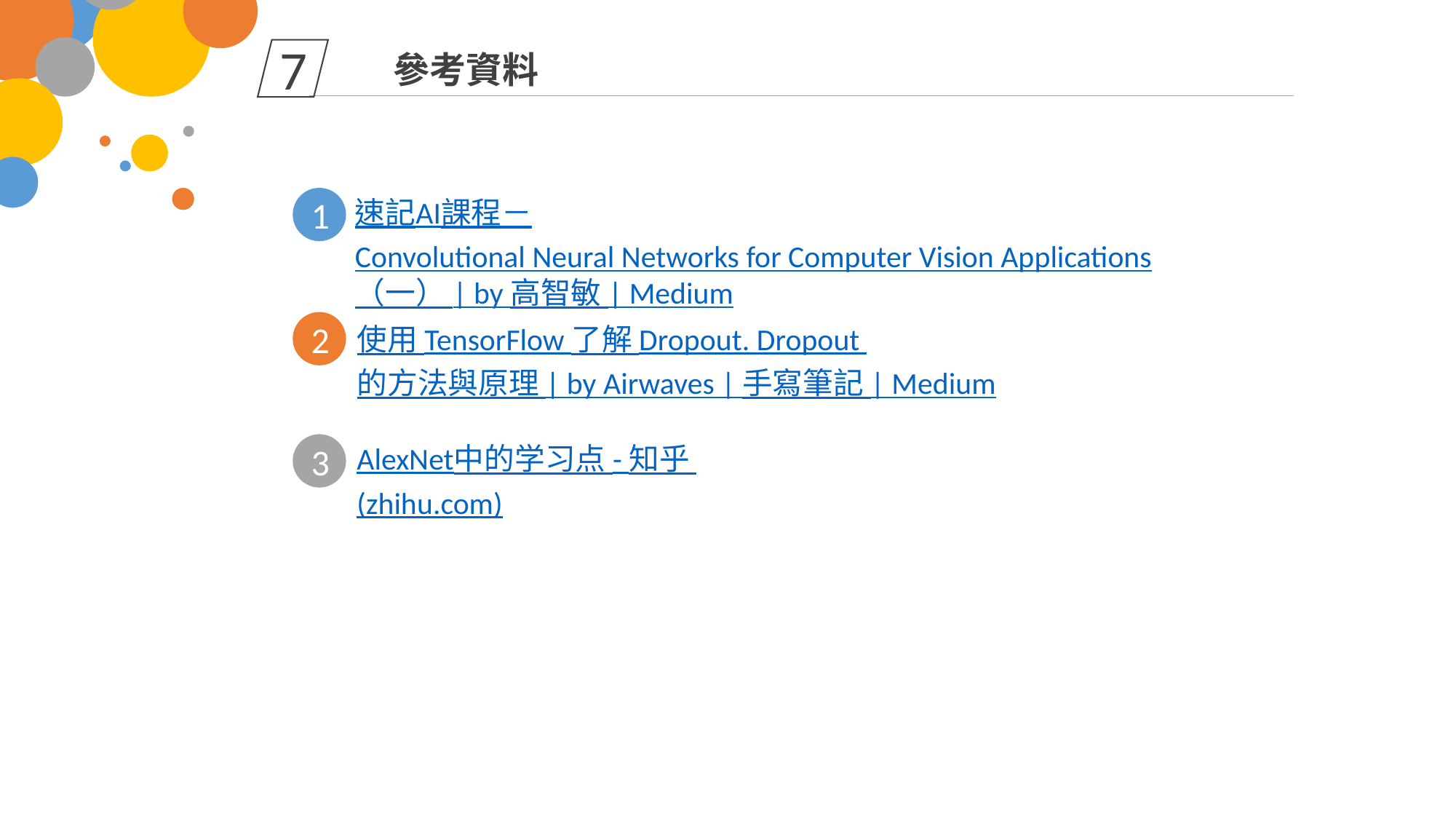

7
參考資料
1
速記AI課程－Convolutional Neural Networks for Computer Vision Applications（一） | by 高智敏 | Medium
2
使用 TensorFlow 了解 Dropout. Dropout 的方法與原理 | by Airwaves | 手寫筆記 | Medium
3
AlexNet中的学习点 - 知乎 (zhihu.com)